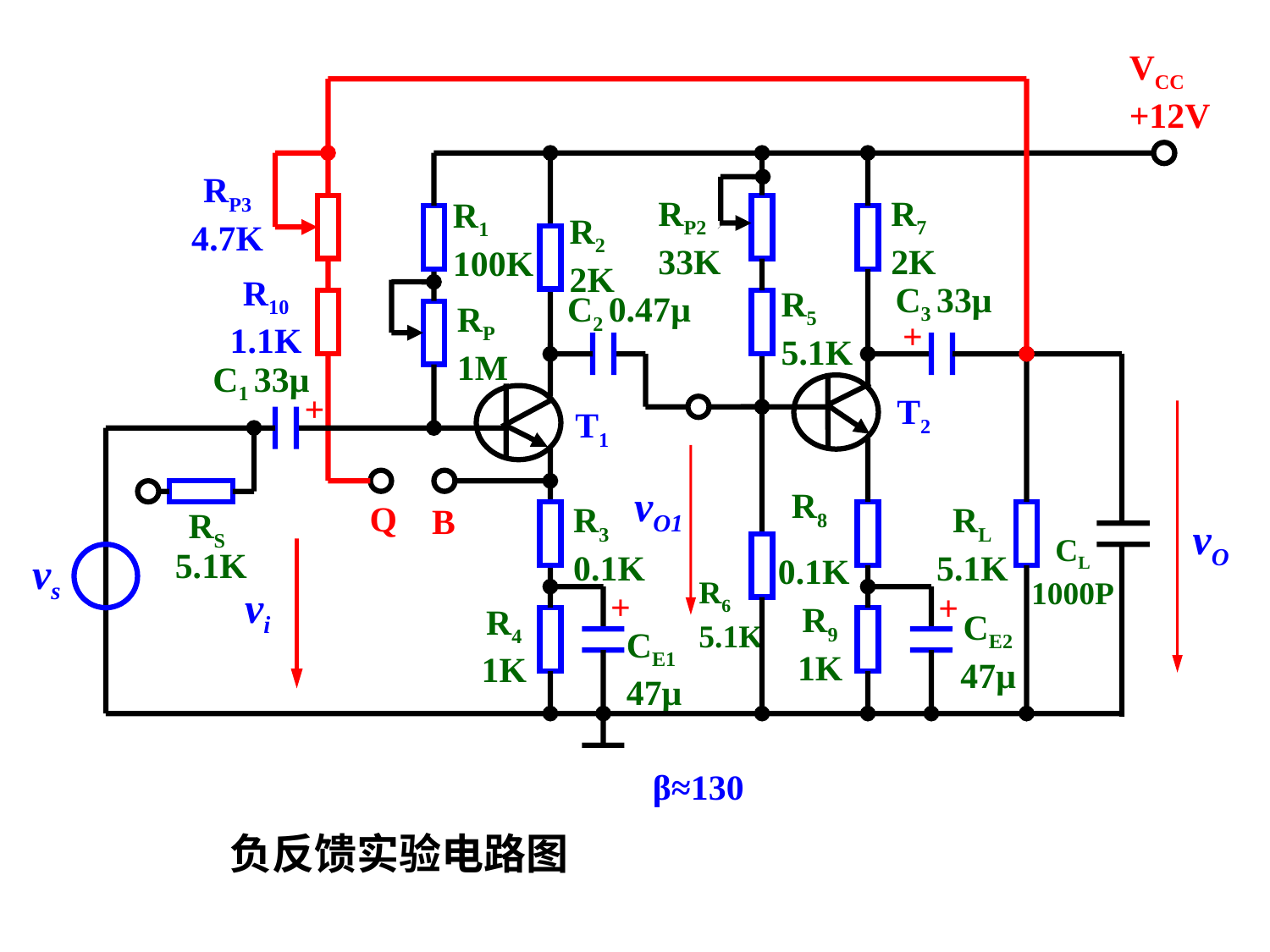

VCC +12V

RP3 4.7K

RP2 33K
R7 2K
R1 100K

R2 2K

R10 1.1K

C3 33μ
R5 5.1K

C2 0.47μ

RP  1M

+

C1 33μ

+
T2

T1

vO1
R8
0.1K

Q

R3 0.1K
RL 5.1K
B
RS

vO

CL 1000P

5.1K

vs

R6 5.1K
vi
+
+

R9 1K
R4 1K

CE2 47μ

CE1 47μ

β≈130
负反馈实验电路图